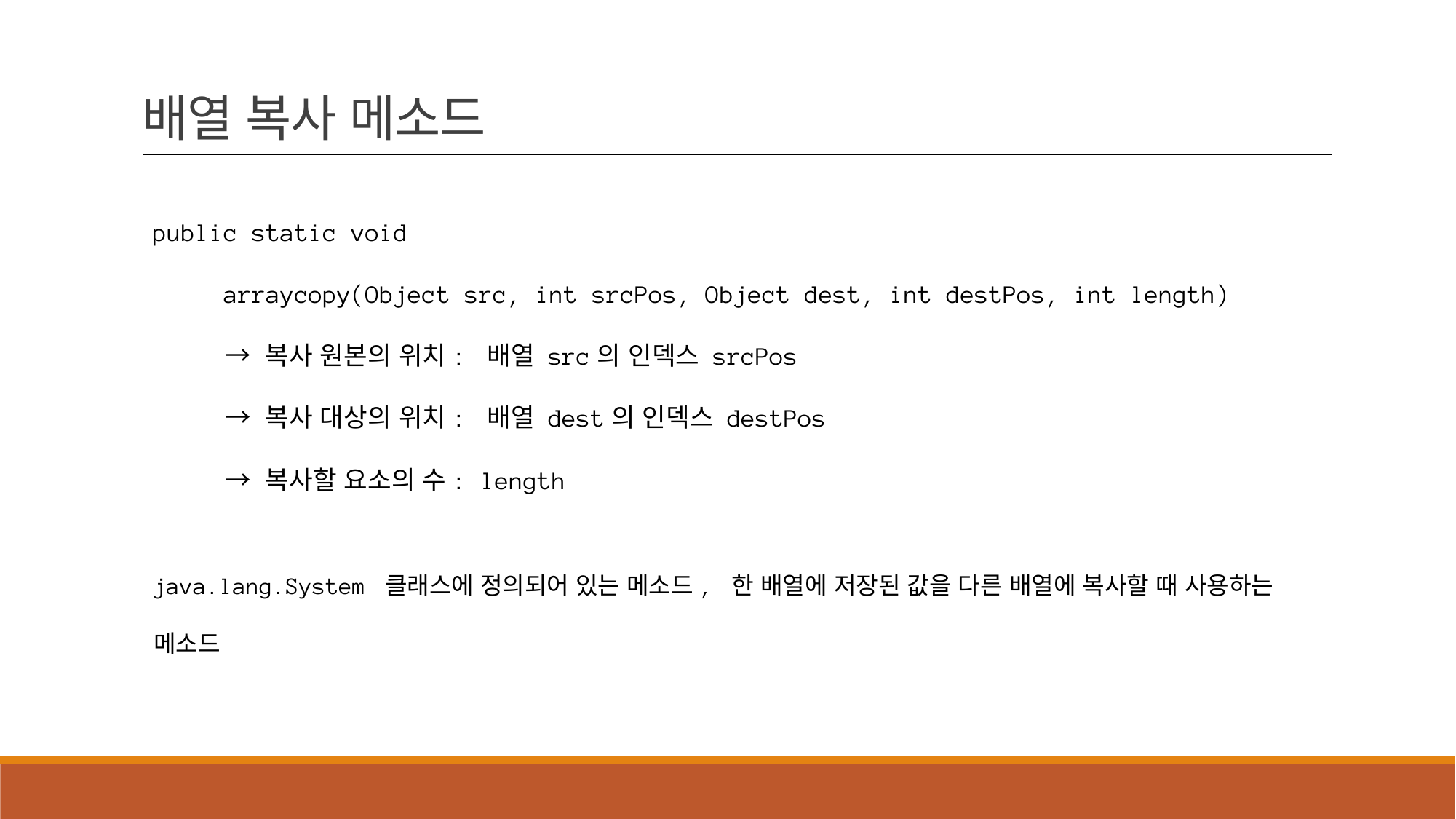

배열 복사 메소드
public static void
     arraycopy(Object src, int srcPos, Object dest, int destPos, int length)
          → 복사 원본의 위치: 배열 src의 인덱스 srcPos
          → 복사 대상의 위치: 배열 dest의 인덱스 destPos
          → 복사할 요소의 수: length
java.lang.System 클래스에 정의되어 있는 메소드, 한 배열에 저장된 값을 다른 배열에 복사할 때 사용하는 메소드